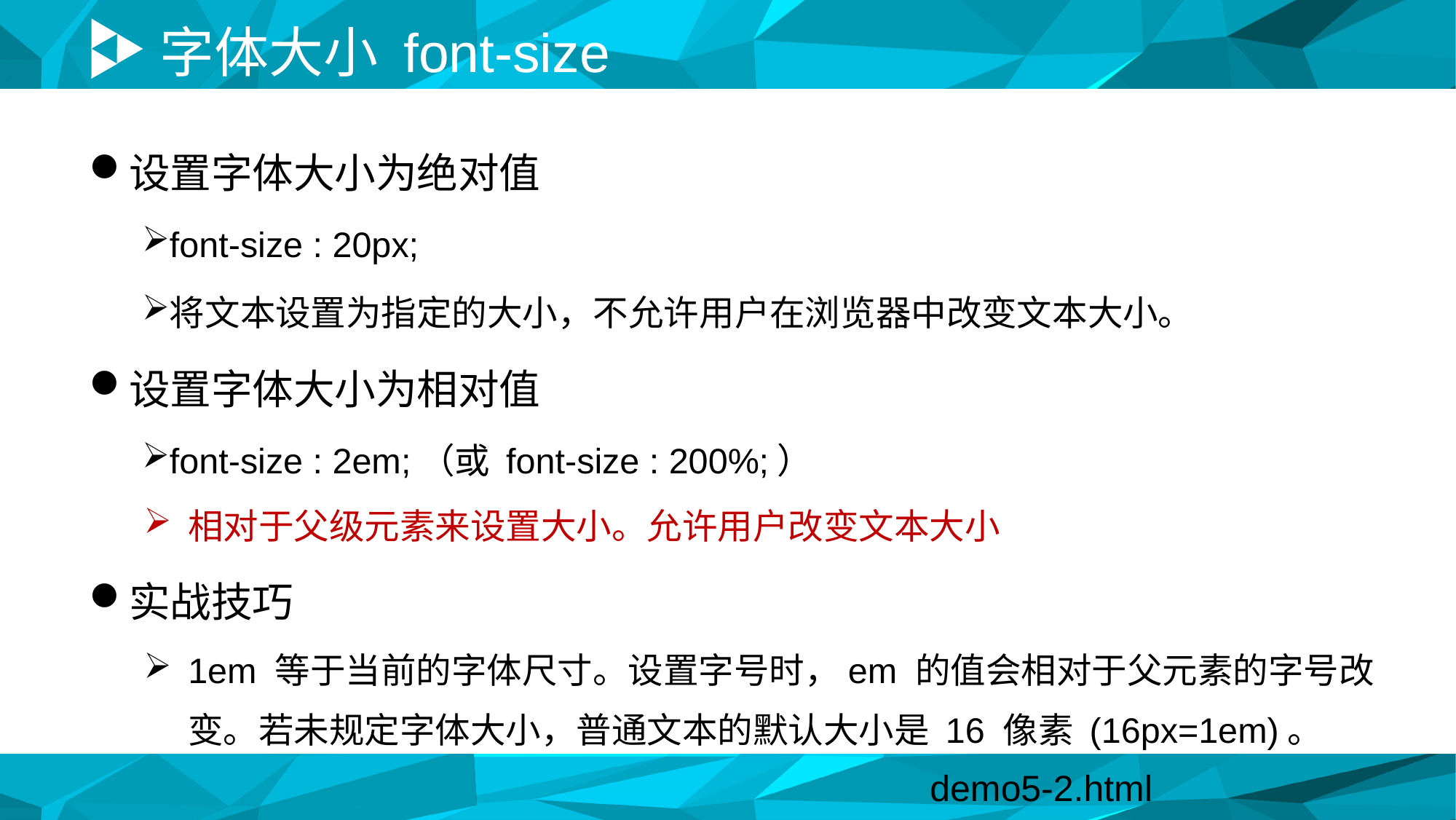

# 字体大小 font-size
设置字体大小为绝对值
font-size : 20px;
将文本设置为指定的大小，不允许用户在浏览器中改变文本大小。
设置字体大小为相对值
font-size : 2em;（或 font-size : 200%;）
相对于父级元素来设置大小。允许用户改变文本大小
实战技巧
1em 等于当前的字体尺寸。设置字号时，em 的值会相对于父元素的字号改变。若未规定字体大小，普通文本的默认大小是 16 像素 (16px=1em)。

demo5-2.html